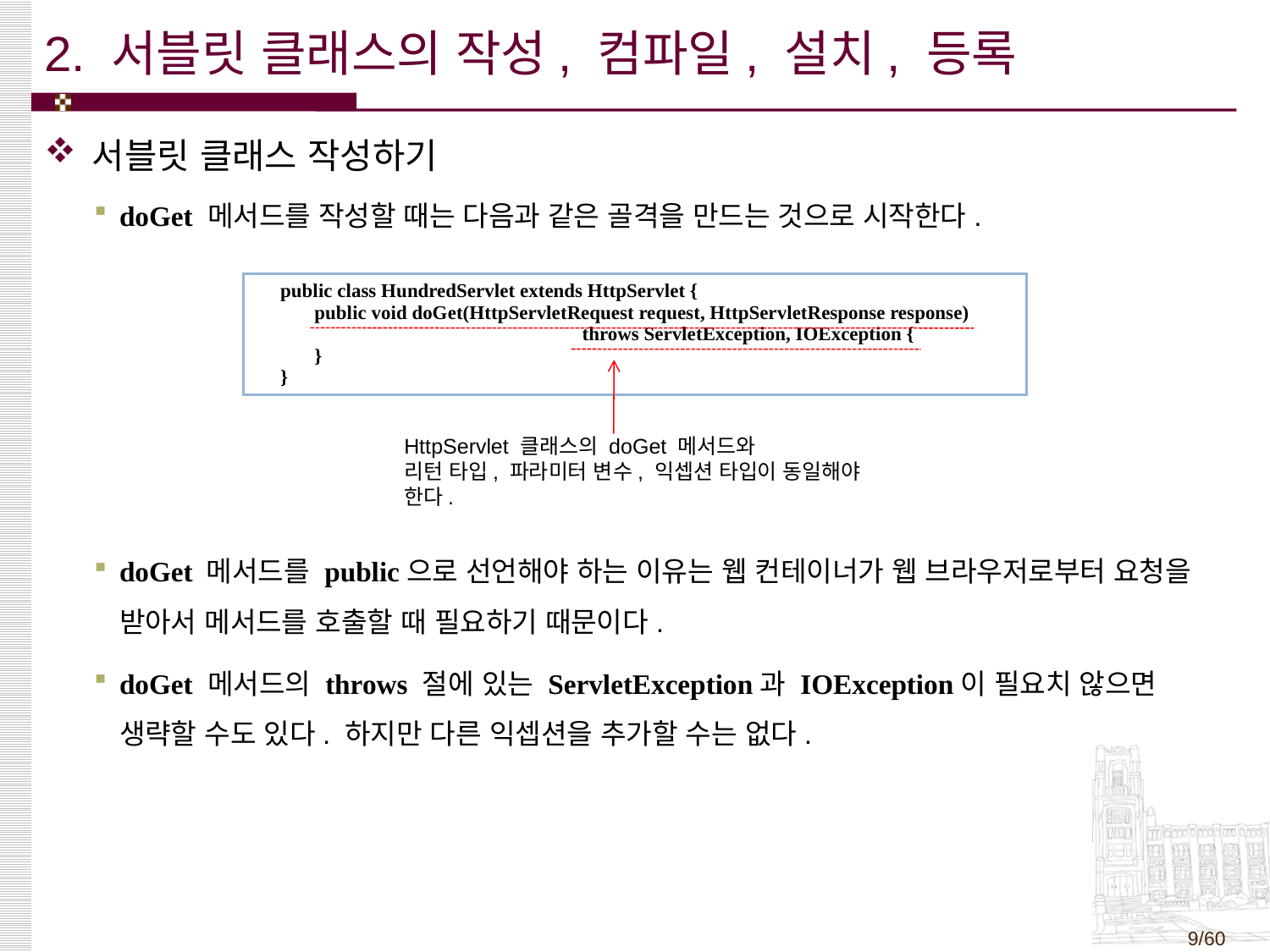

# 2. 서블릿 클래스의 작성, 컴파일, 설치, 등록
서블릿 클래스 작성하기
doGet 메서드를 작성할 때는 다음과 같은 골격을 만드는 것으로 시작한다.

doGet 메서드를 public으로 선언해야 하는 이유는 웹 컨테이너가 웹 브라우저로부터 요청을 받아서 메서드를 호출할 때 필요하기 때문이다.
doGet 메서드의 throws 절에 있는 ServletException과 IOException이 필요치 않으면 생략할 수도 있다. 하지만 다른 익셉션을 추가할 수는 없다.

| public class HundredServlet extends HttpServlet { public void doGet(HttpServletRequest request, HttpServletResponse response) throws ServletException, IOException { } } |
| --- |
HttpServlet 클래스의 doGet 메서드와
리턴 타입, 파라미터 변수, 익셉션 타입이 동일해야 한다.